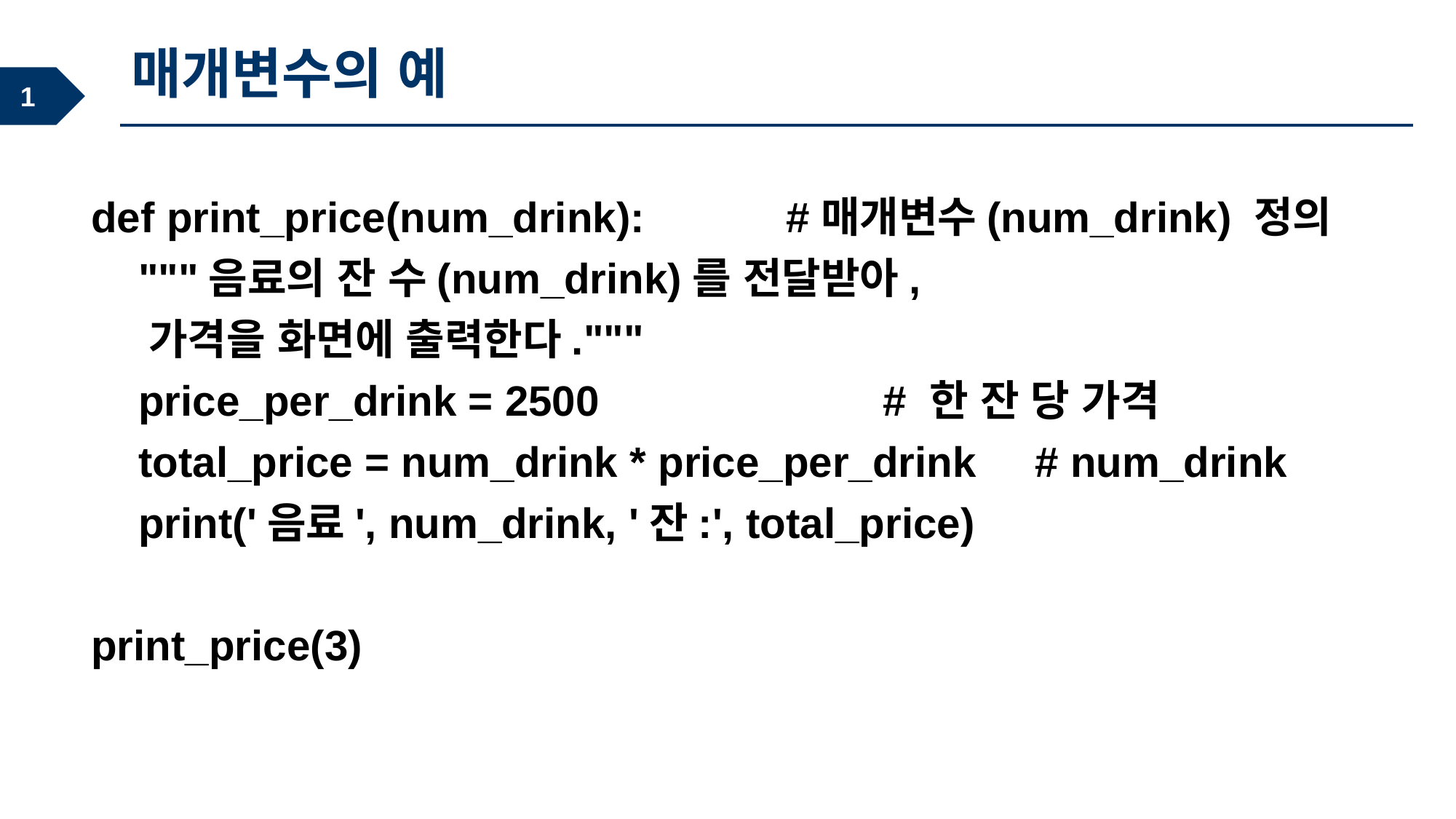

매개변수의 예
def print_price(num_drink):            #매개변수(num_drink) 정의
    """음료의 잔 수(num_drink)를 전달받아,
    가격을 화면에 출력한다."""
    price_per_drink = 2500                        # 한 잔 당 가격
    total_price = num_drink * price_per_drink     # num_drink
    print('음료', num_drink, '잔:', total_price)

print_price(3)